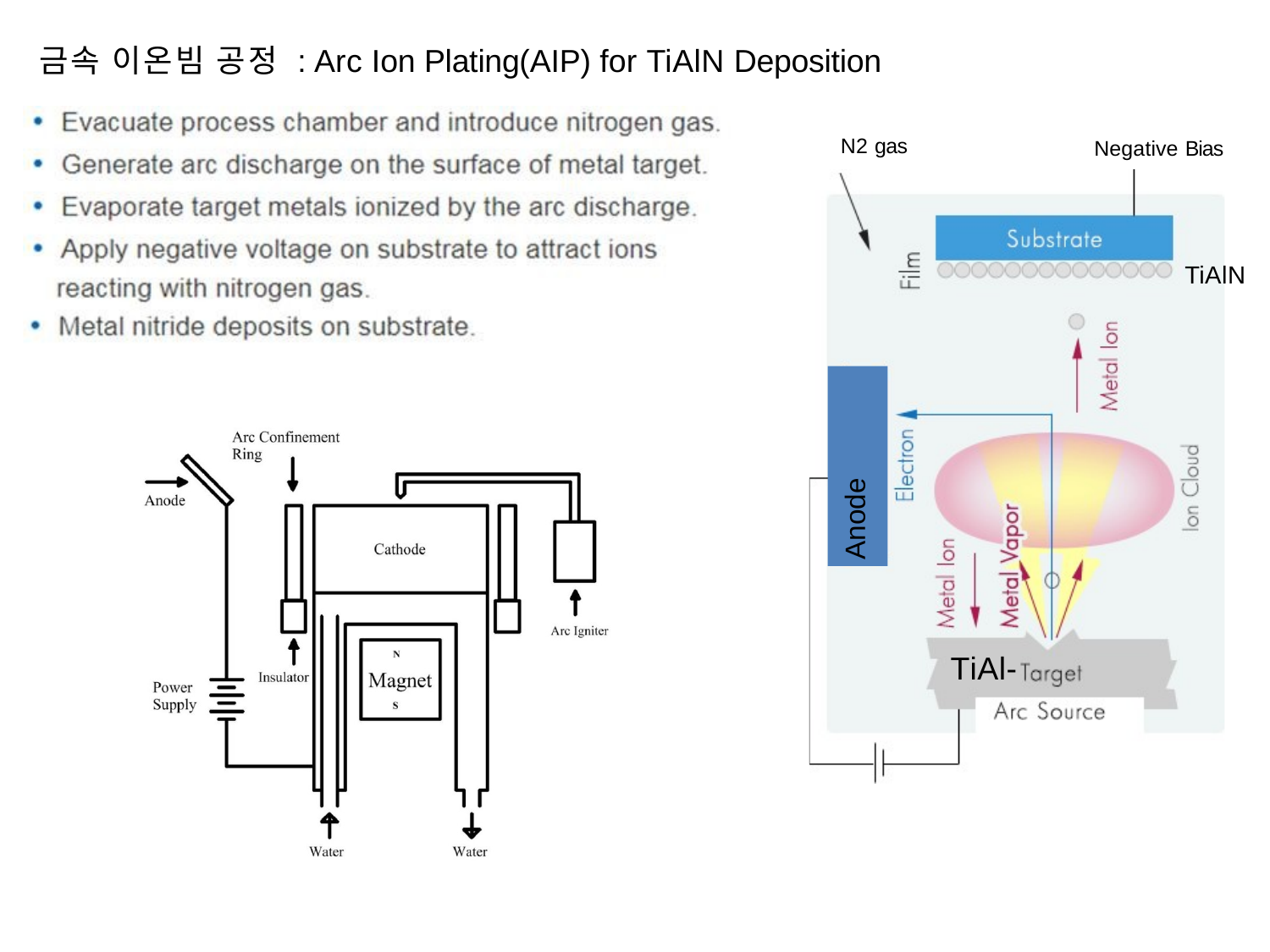

금속 이온빔 공정 : Arc Ion Plating(AIP) for TiAlN Deposition

N2 gas
Negative Bias

TiAlN

Anode
TiAl-